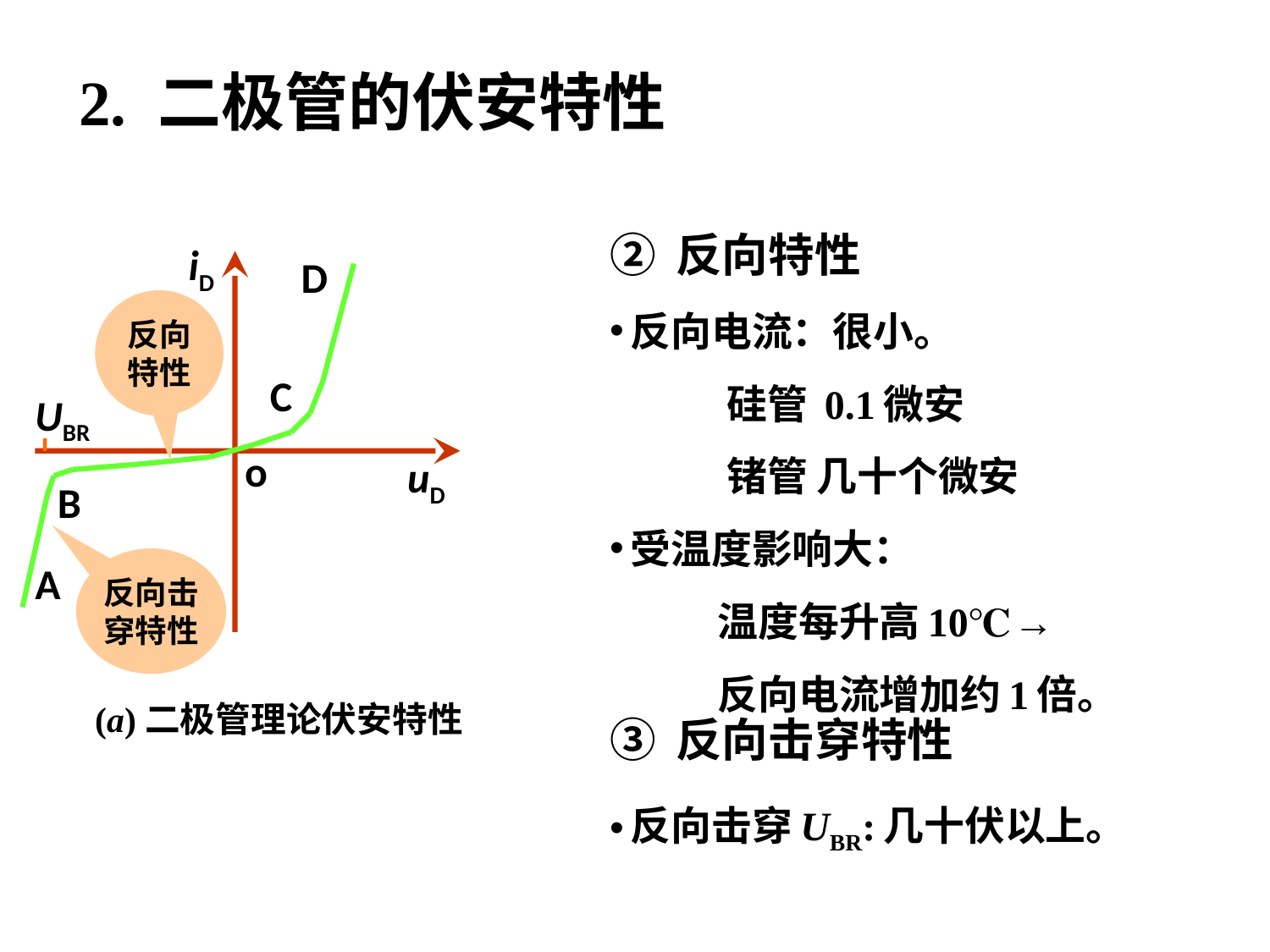

# 2. 二极管的伏安特性
② 反向特性
反向电流：很小。
            硅管 0.1微安
            锗管 几十个微安
受温度影响大：
           温度每升高10℃→
           反向电流增加约1倍。
③ 反向击穿特性
反向击穿UBR:几十伏以上。

iD
D

C
UBR

o
uD
B
A
反向特性
反向击穿特性
(a)二极管理论伏安特性